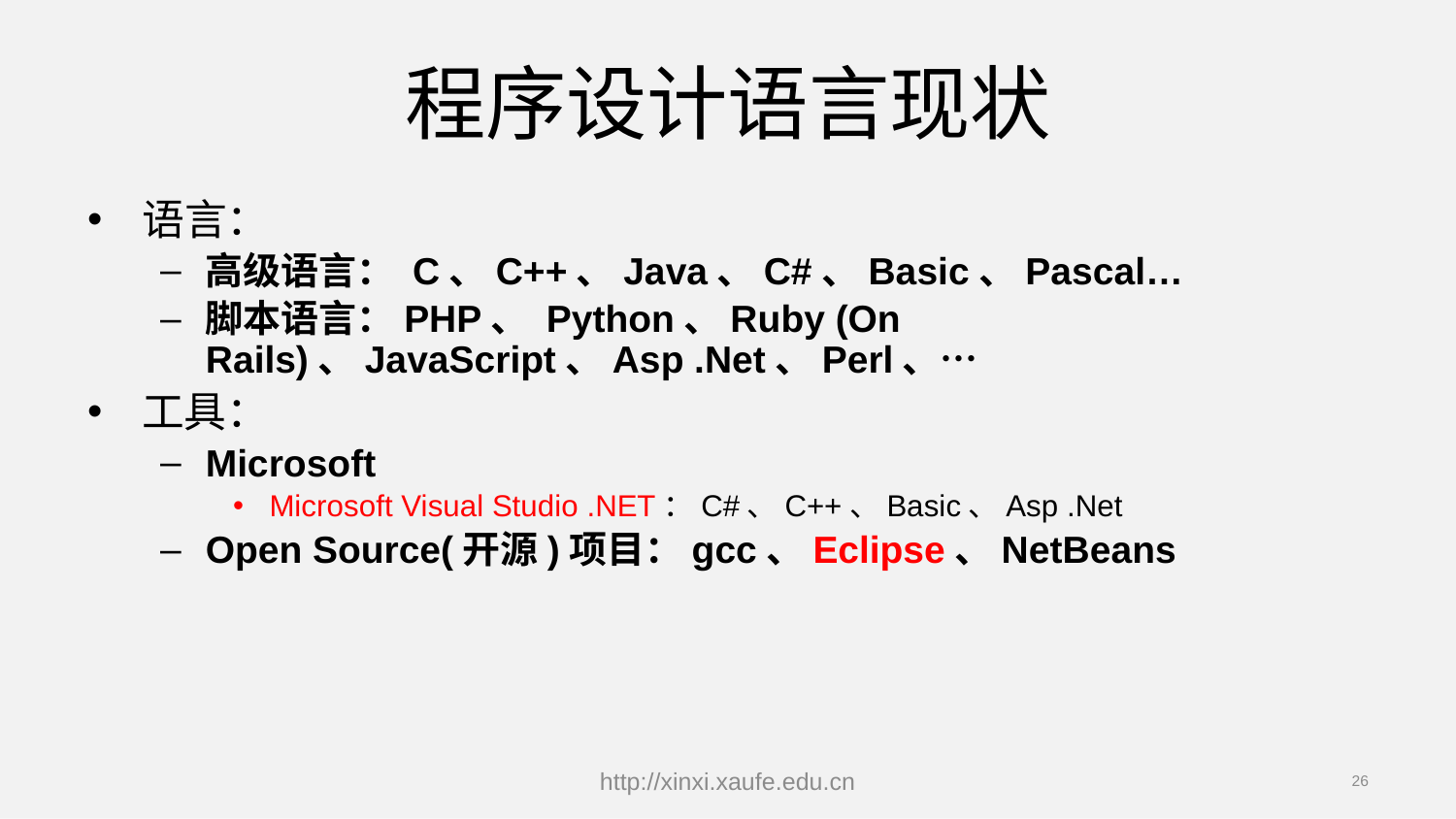

# 程序设计语言现状
语言：
高级语言： C、C++、Java、C#、Basic、Pascal…
脚本语言：PHP、 Python、Ruby (On Rails)、JavaScript、Asp .Net、Perl、…
工具：
Microsoft
Microsoft Visual Studio .NET：C#、C++、Basic、Asp .Net
Open Source(开源)项目：gcc、Eclipse、NetBeans
http://xinxi.xaufe.edu.cn
26